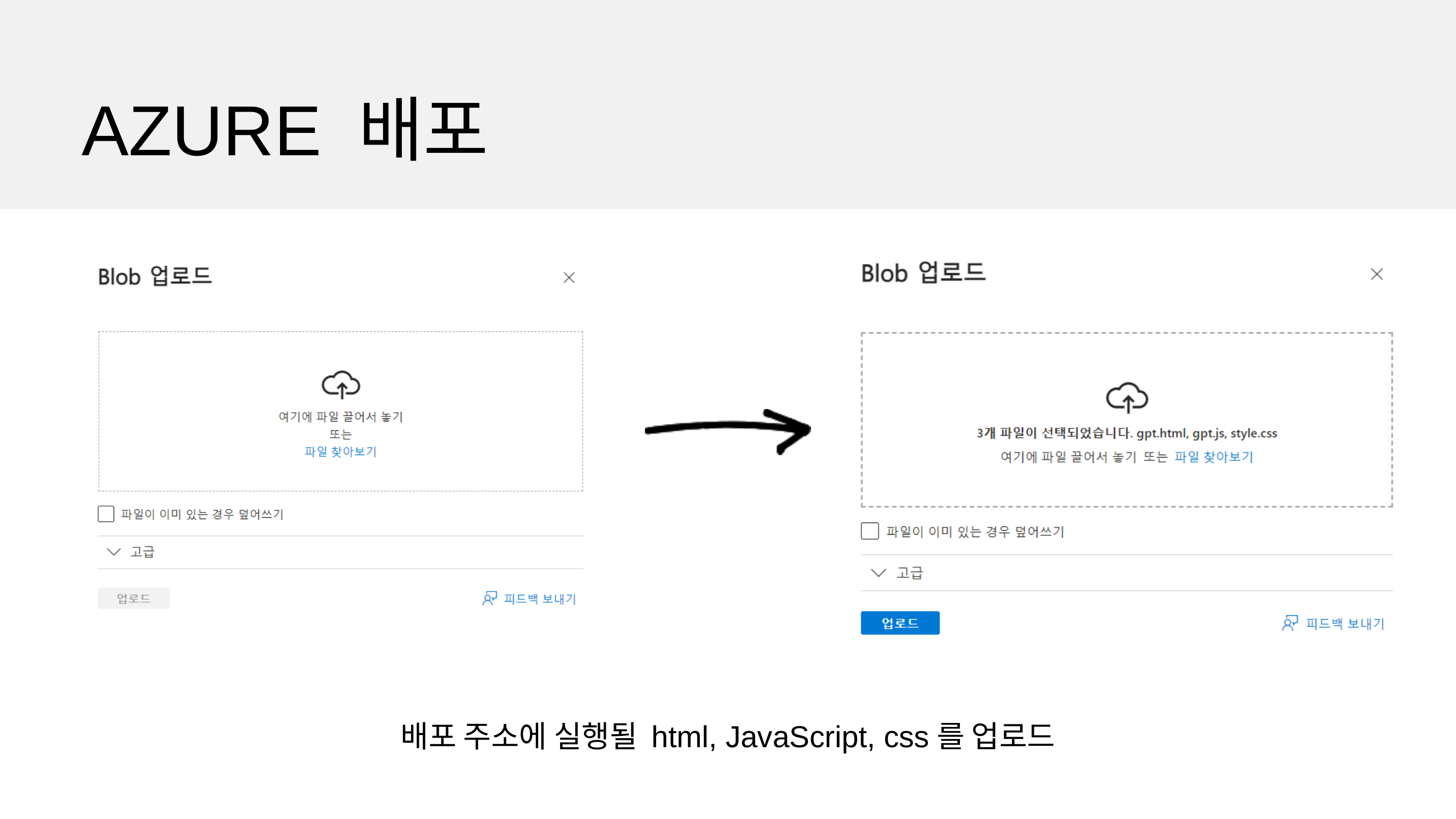

AZURE 배포

배포 주소에 실행될 html, JavaScript, css를 업로드